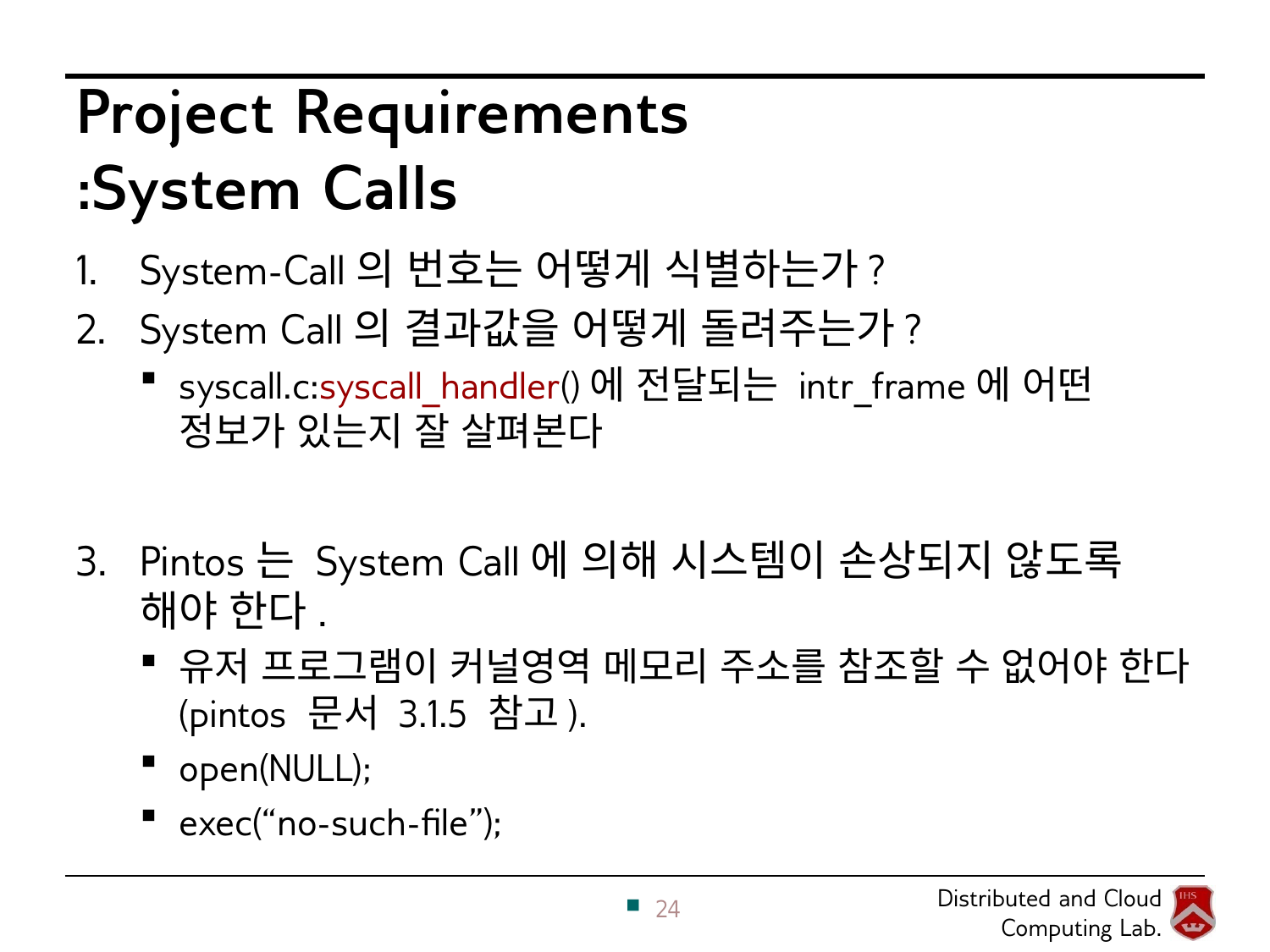

# Project Requirements :System Calls
System-Call의 번호는 어떻게 식별하는가?
System Call의 결과값을 어떻게 돌려주는가?
syscall.c:syscall_handler()에 전달되는 intr_frame에 어떤 정보가 있는지 잘 살펴본다

Pintos는 System Call에 의해 시스템이 손상되지 않도록 해야 한다.
유저 프로그램이 커널영역 메모리 주소를 참조할 수 없어야 한다(pintos 문서 3.1.5 참고).
open(NULL);
exec(“no-such-file”);

24